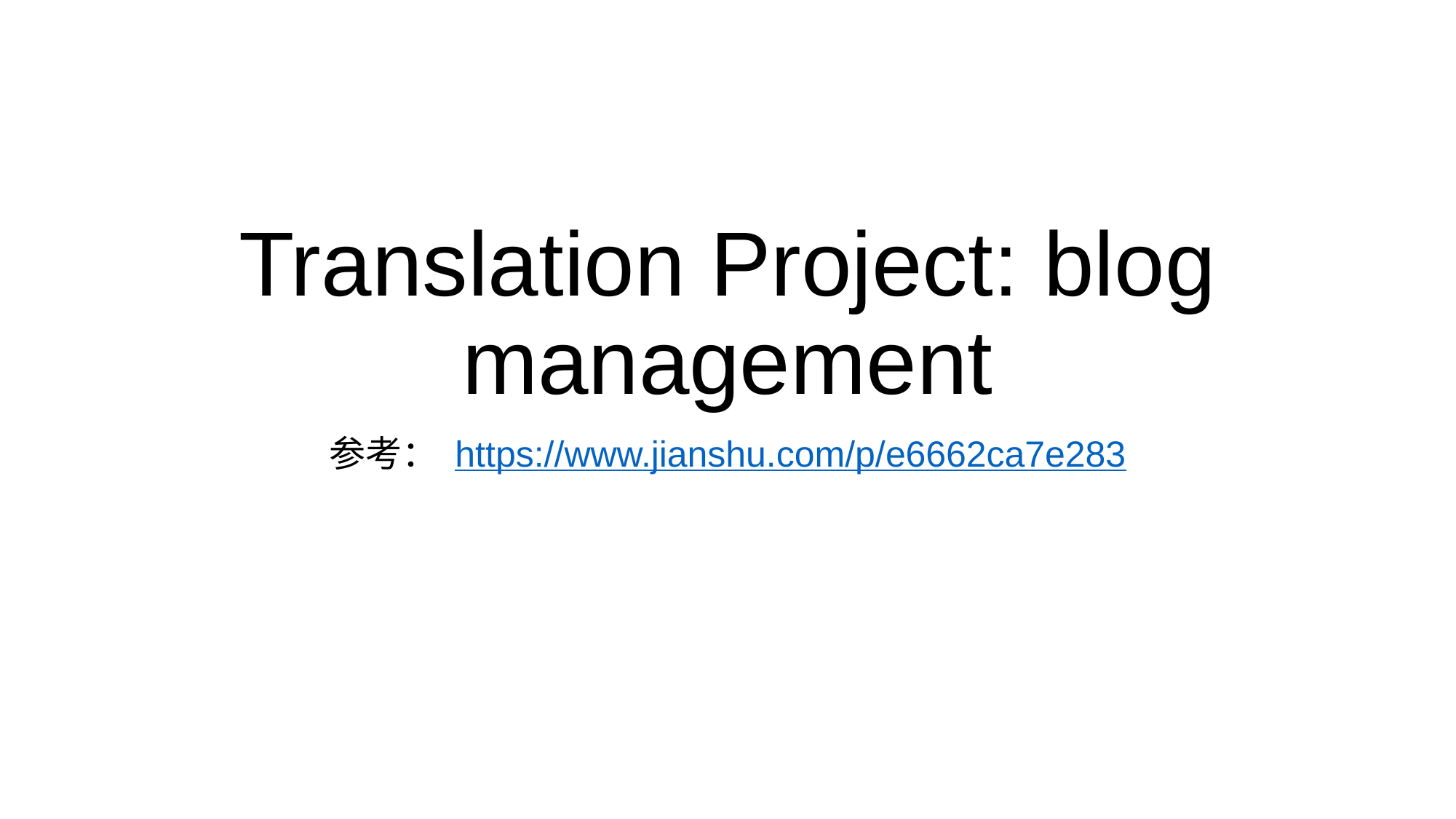

# Translation Project: blog management
参考： https://www.jianshu.com/p/e6662ca7e283